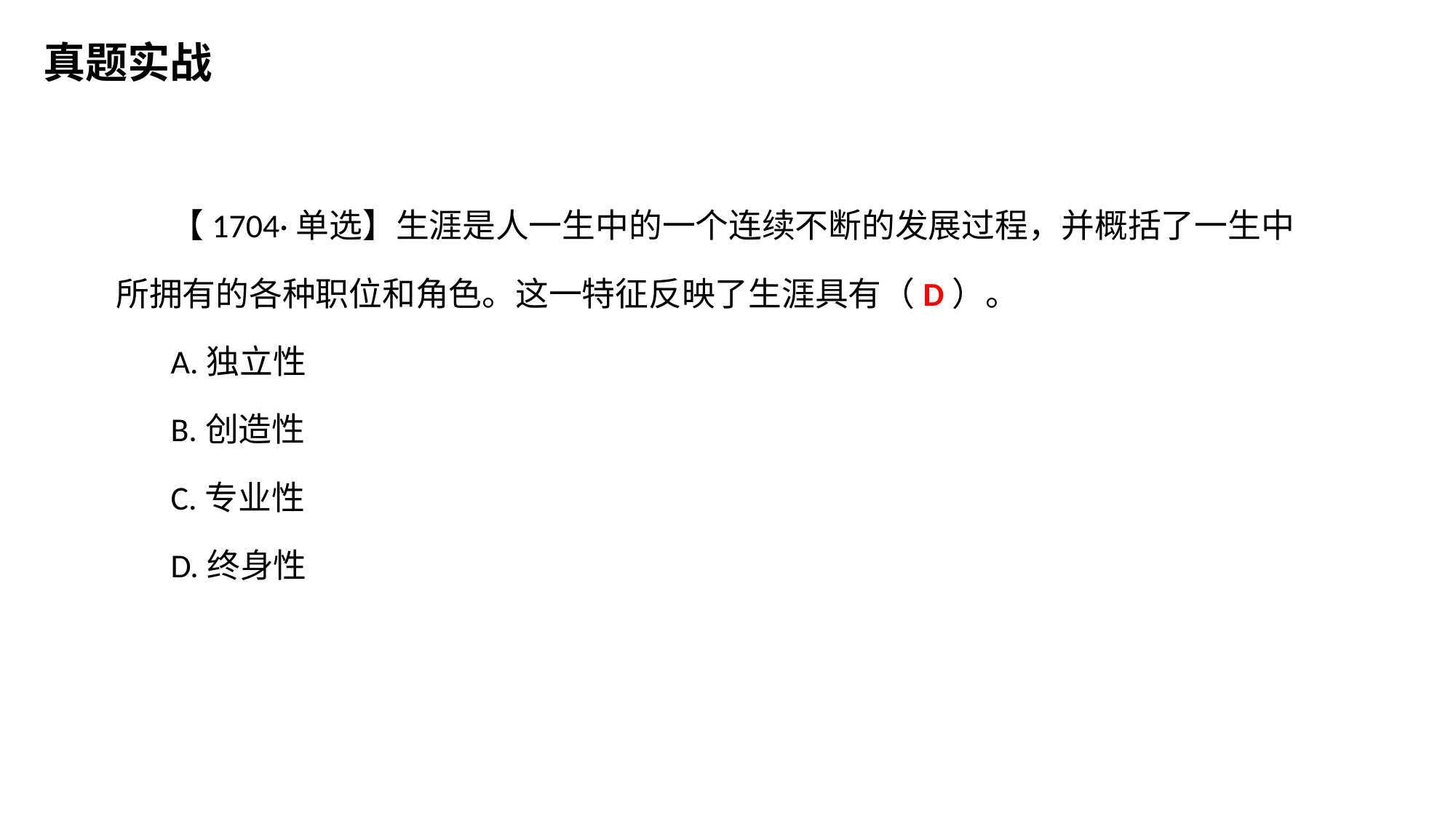

真题实战
【1704·单选】生涯是人一生中的一个连续不断的发展过程，并概括了一生中所拥有的各种职位和角色。这一特征反映了生涯具有（D）。
A.独立性
B.创造性
C.专业性
D.终身性